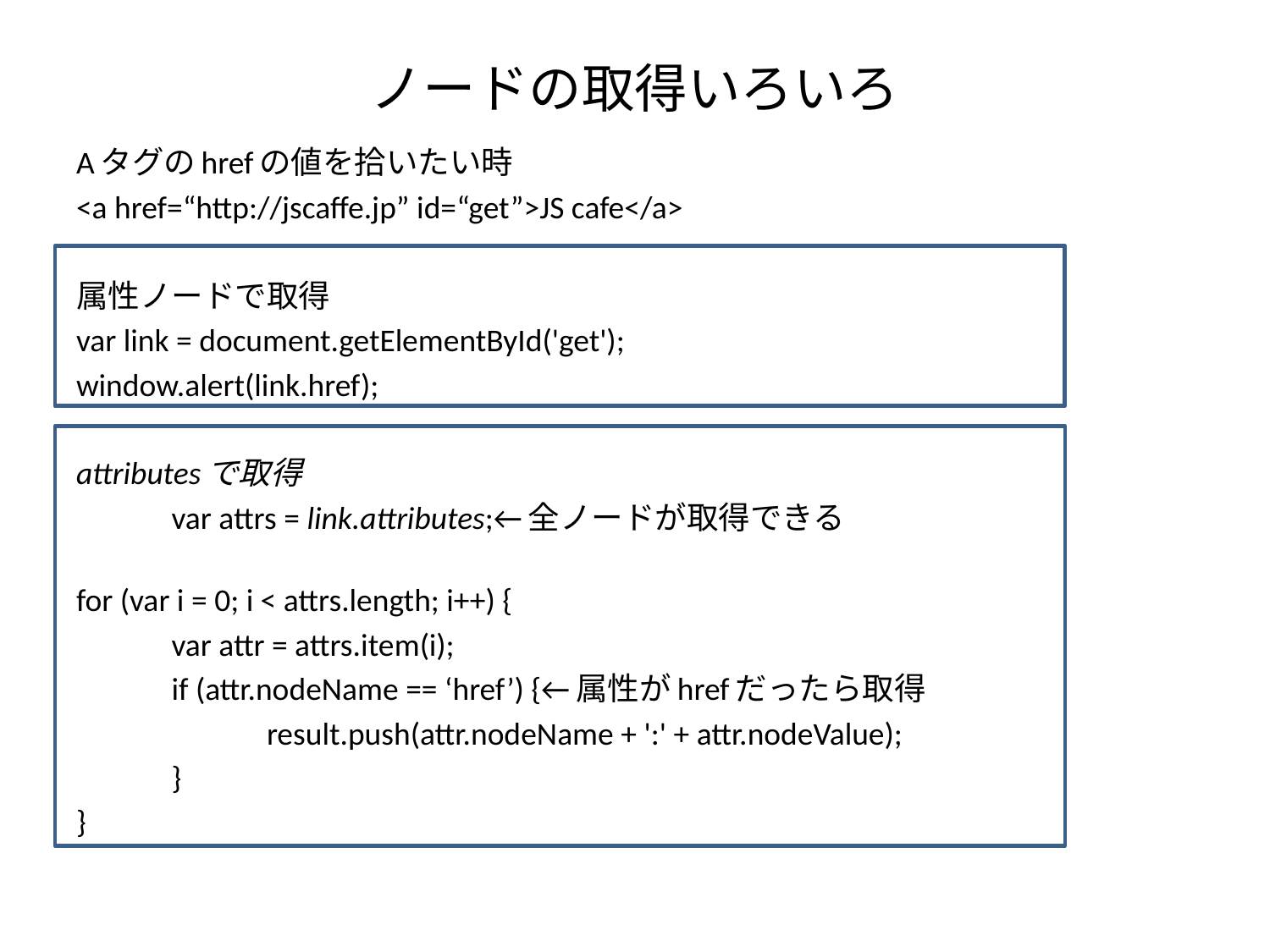

# ノードの取得いろいろ
Aタグのhrefの値を拾いたい時
<a href=“http://jscaffe.jp” id=“get”>JS cafe</a>

属性ノードで取得
var link = document.getElementById('get');
window.alert(link.href);

attributesで取得
	var attrs = link.attributes;←全ノードが取得できる
for (var i = 0; i < attrs.length; i++) {
	var attr = attrs.item(i);
	if (attr.nodeName == ‘href’) {←属性がhrefだったら取得
		result.push(attr.nodeName + ':' + attr.nodeValue);
	}
}